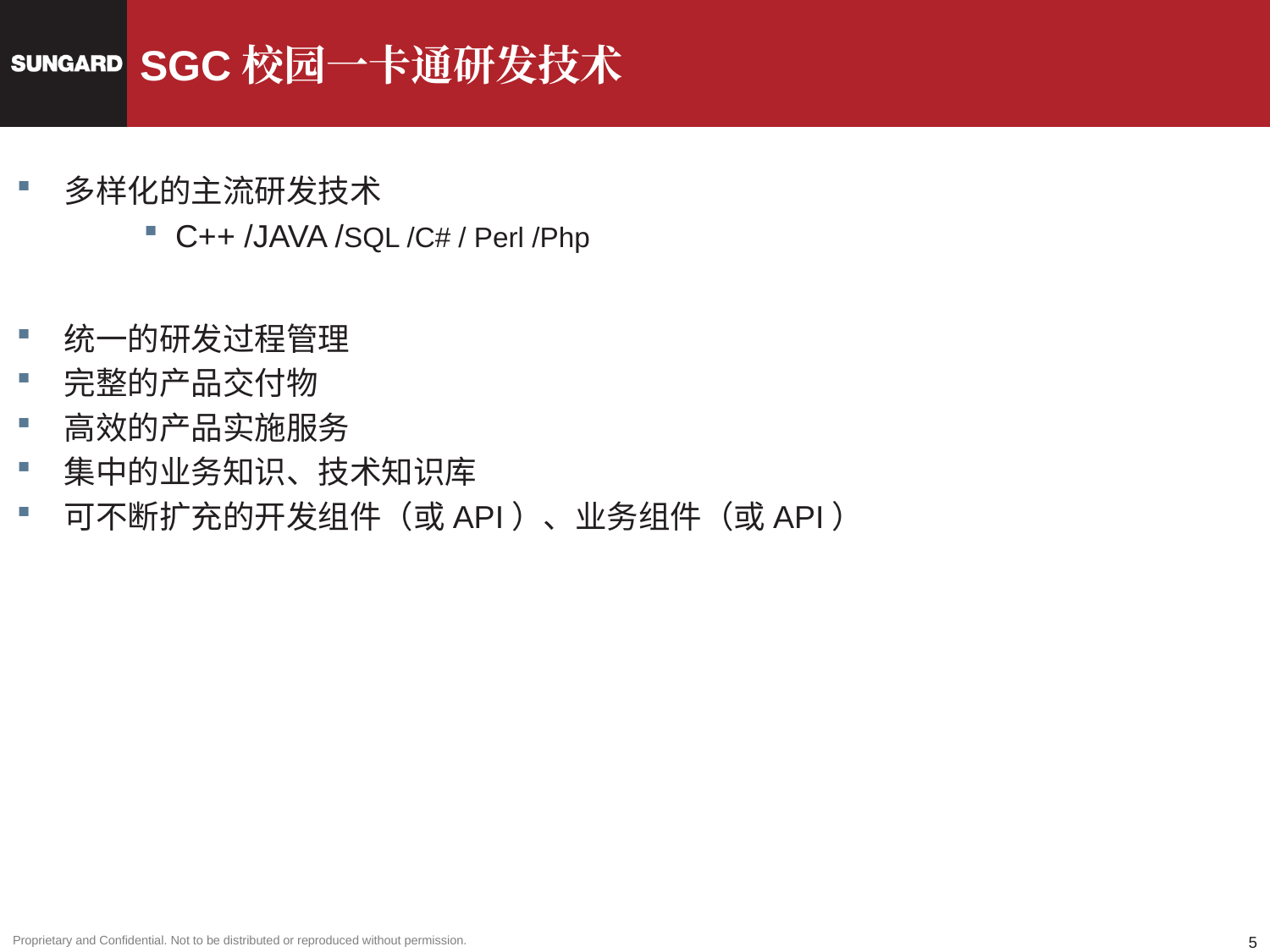

# SGC校园一卡通研发技术

多样化的主流研发技术
C++ /JAVA /SQL /C# / Perl /Php

统一的研发过程管理
完整的产品交付物
高效的产品实施服务
集中的业务知识、技术知识库
可不断扩充的开发组件（或API）、业务组件（或API）
5